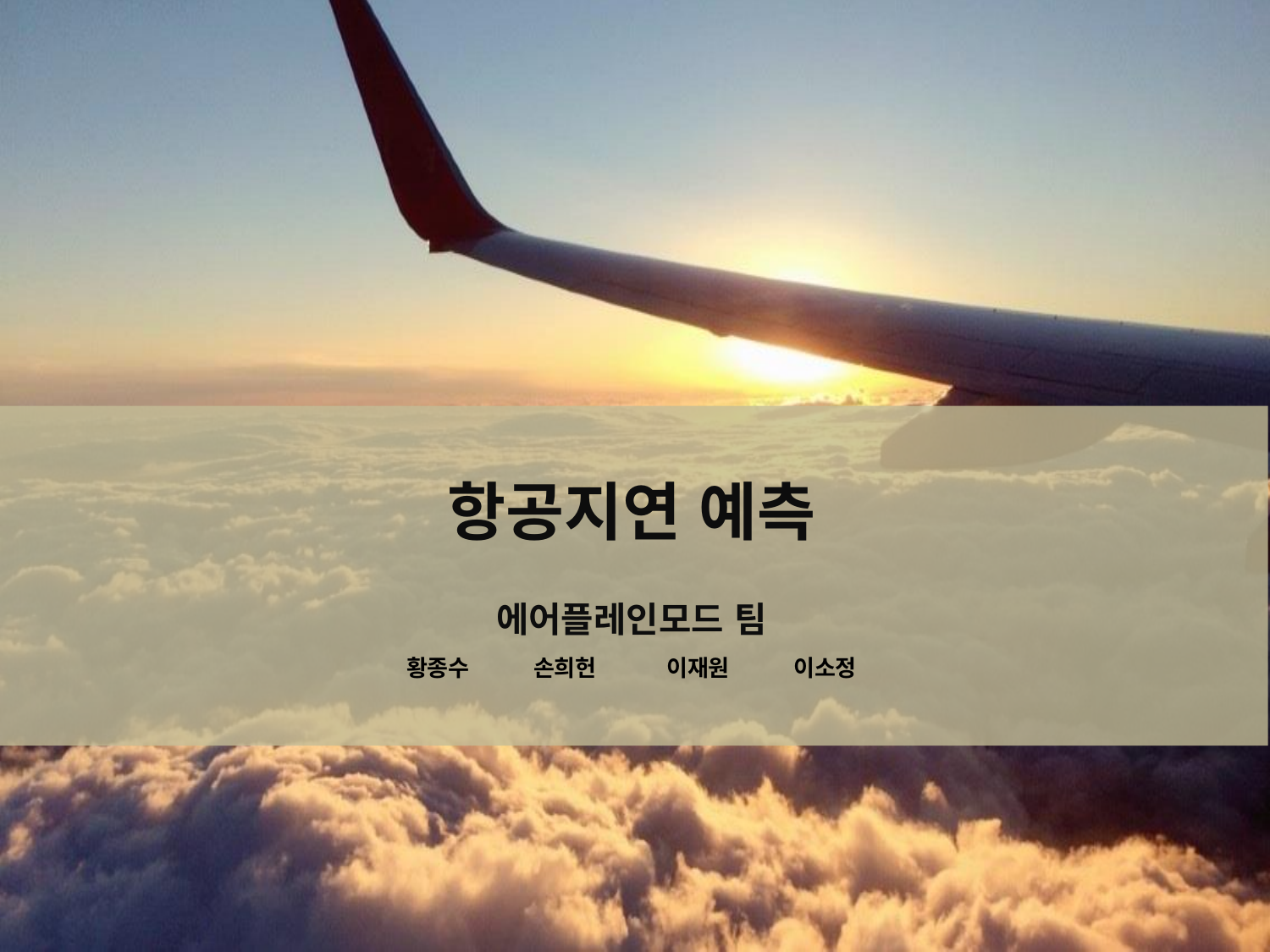

항공지연 예측
에어플레인모드 팀
황종수	손희헌	 이재원	 이소정